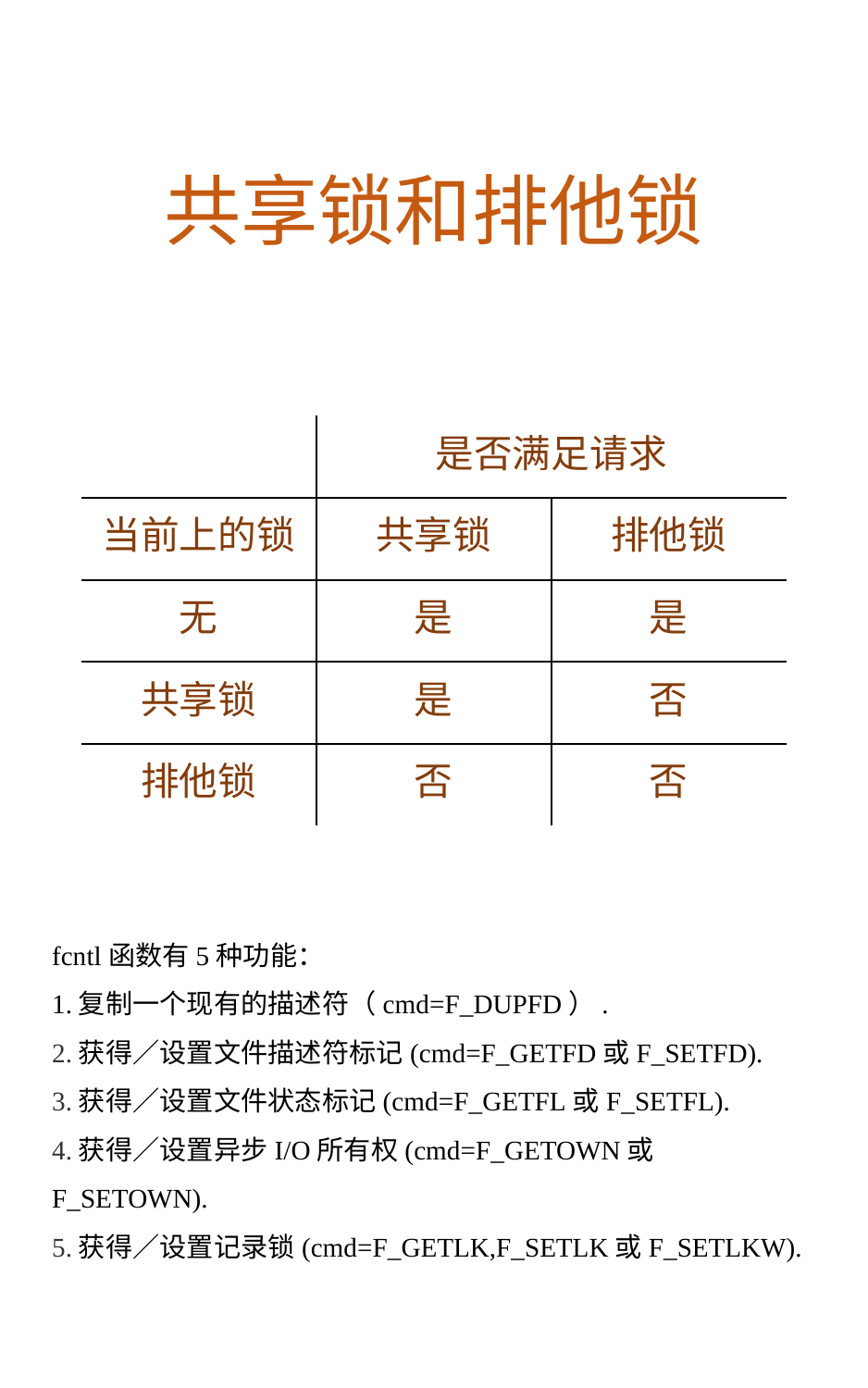

# 共享锁和排他锁
|  | 是否满足请求 |  |
| --- | --- | --- |
| 当前上的锁 | 共享锁 | 排他锁 |
| 无 | 是 | 是 |
| 共享锁 | 是 | 否 |
| 排他锁 | 否 | 否 |

fcntl函数有5种功能：
1.复制一个现有的描述符（cmd=F_DUPFD）.
2.获得／设置文件描述符标记(cmd=F_GETFD或F_SETFD).
3.获得／设置文件状态标记(cmd=F_GETFL或F_SETFL).
4.获得／设置异步I/O所有权(cmd=F_GETOWN或F_SETOWN).
5.获得／设置记录锁(cmd=F_GETLK,F_SETLK或F_SETLKW).